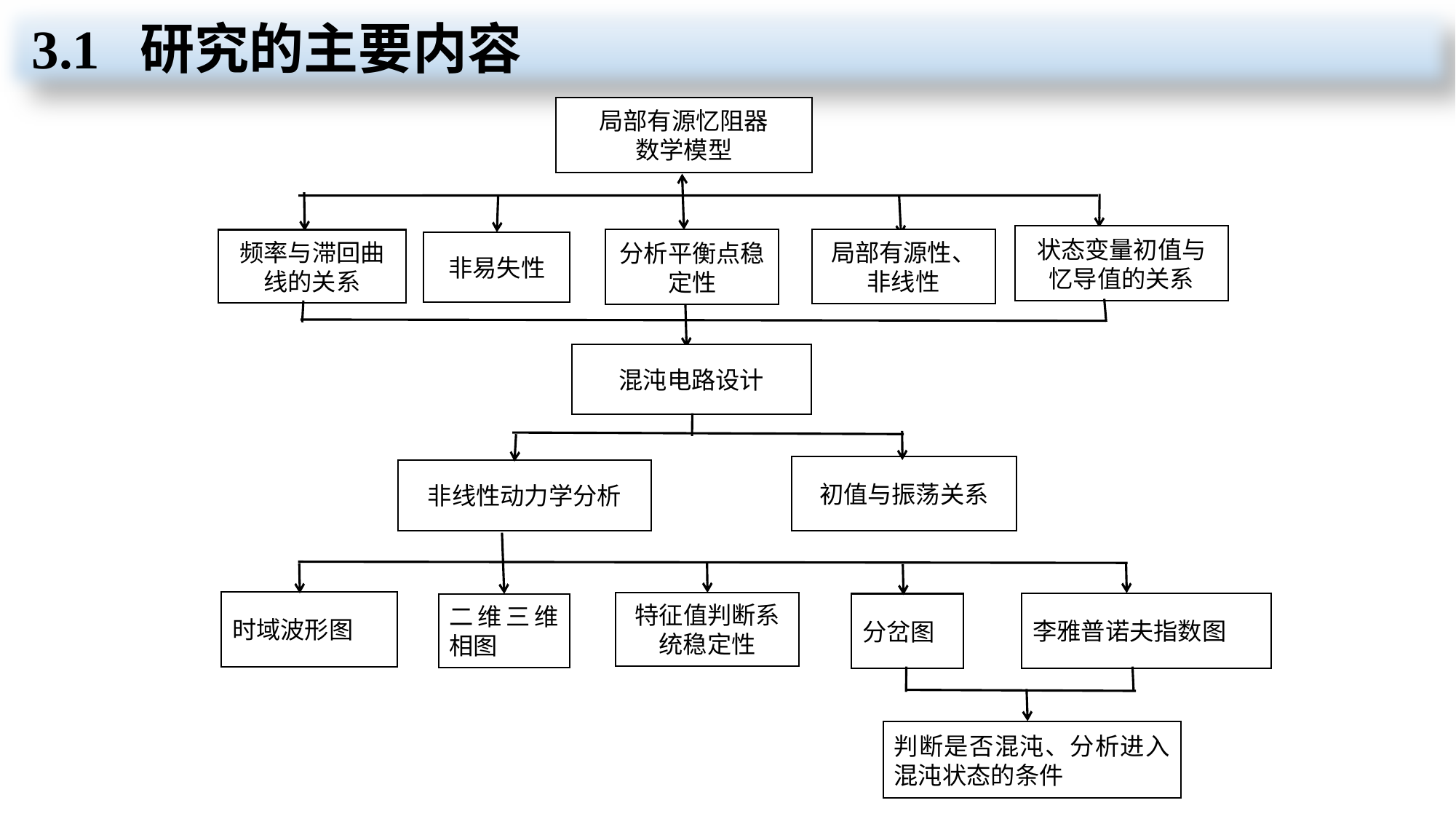

3.1  研究的主要内容

局部有源忆阻器
数学模型
局部有源性、非线性
非易失性
混沌电路设计
初值与振荡关系
非线性动力学分析
时域波形图
特征值判断系统稳定性
分岔图
判断是否混沌、分析进入混沌状态的条件
状态变量初值与忆导值的关系
分析平衡点稳定性
频率与滞回曲线的关系
二维三维相图
李雅普诺夫指数图